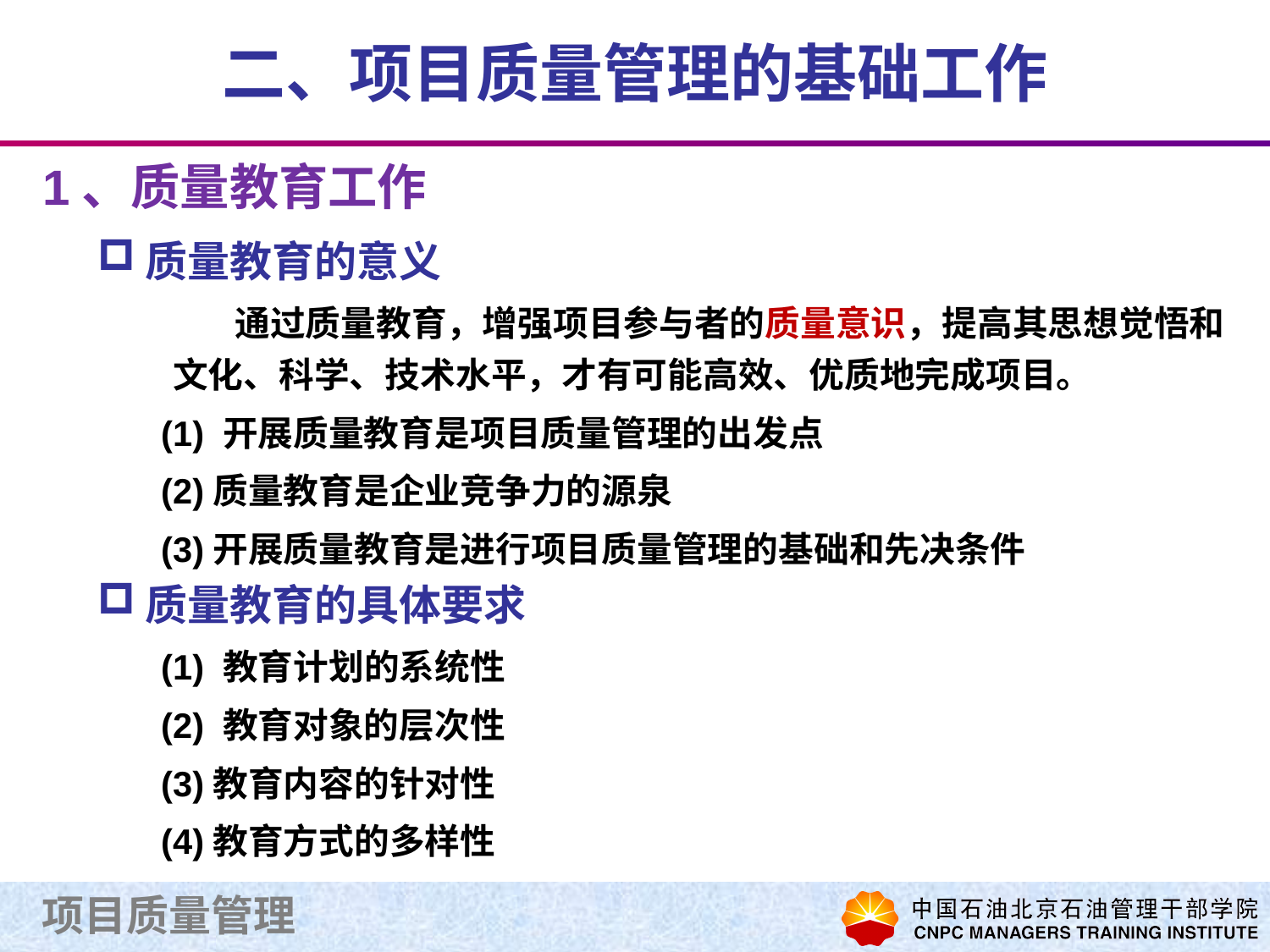

# 二、项目质量管理的基础工作
1、质量教育工作
质量教育的意义
通过质量教育，增强项目参与者的质量意识，提高其思想觉悟和文化、科学、技术水平，才有可能高效、优质地完成项目。
(1) 开展质量教育是项目质量管理的出发点
(2)质量教育是企业竞争力的源泉
(3)开展质量教育是进行项目质量管理的基础和先决条件
质量教育的具体要求
(1) 教育计划的系统性
(2) 教育对象的层次性
(3)教育内容的针对性
(4)教育方式的多样性